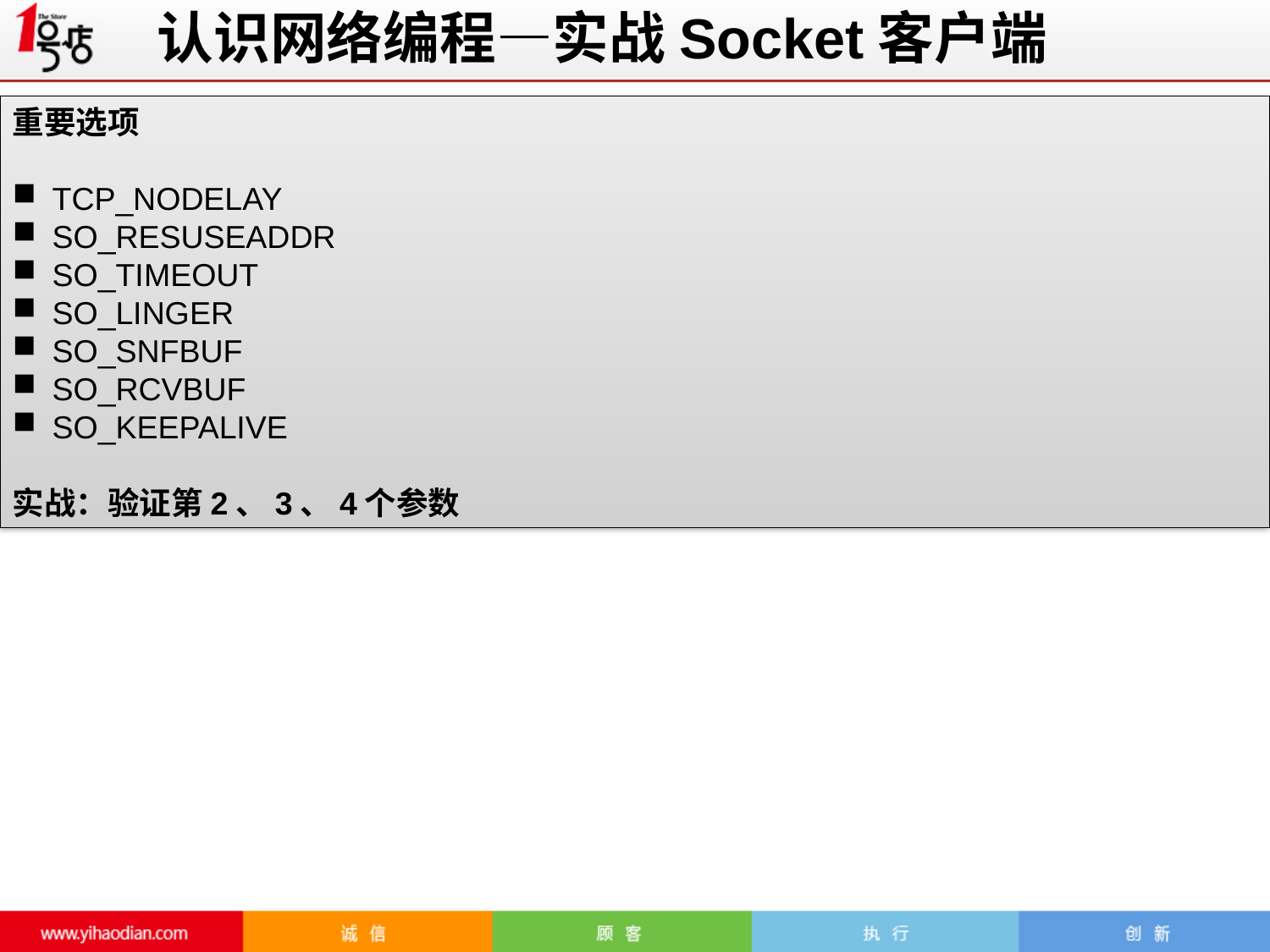

认识网络编程—实战Socket客户端
重要选项

TCP_NODELAY
SO_RESUSEADDR
SO_TIMEOUT
SO_LINGER
SO_SNFBUF
SO_RCVBUF
SO_KEEPALIVE

实战：验证第2、3、4个参数